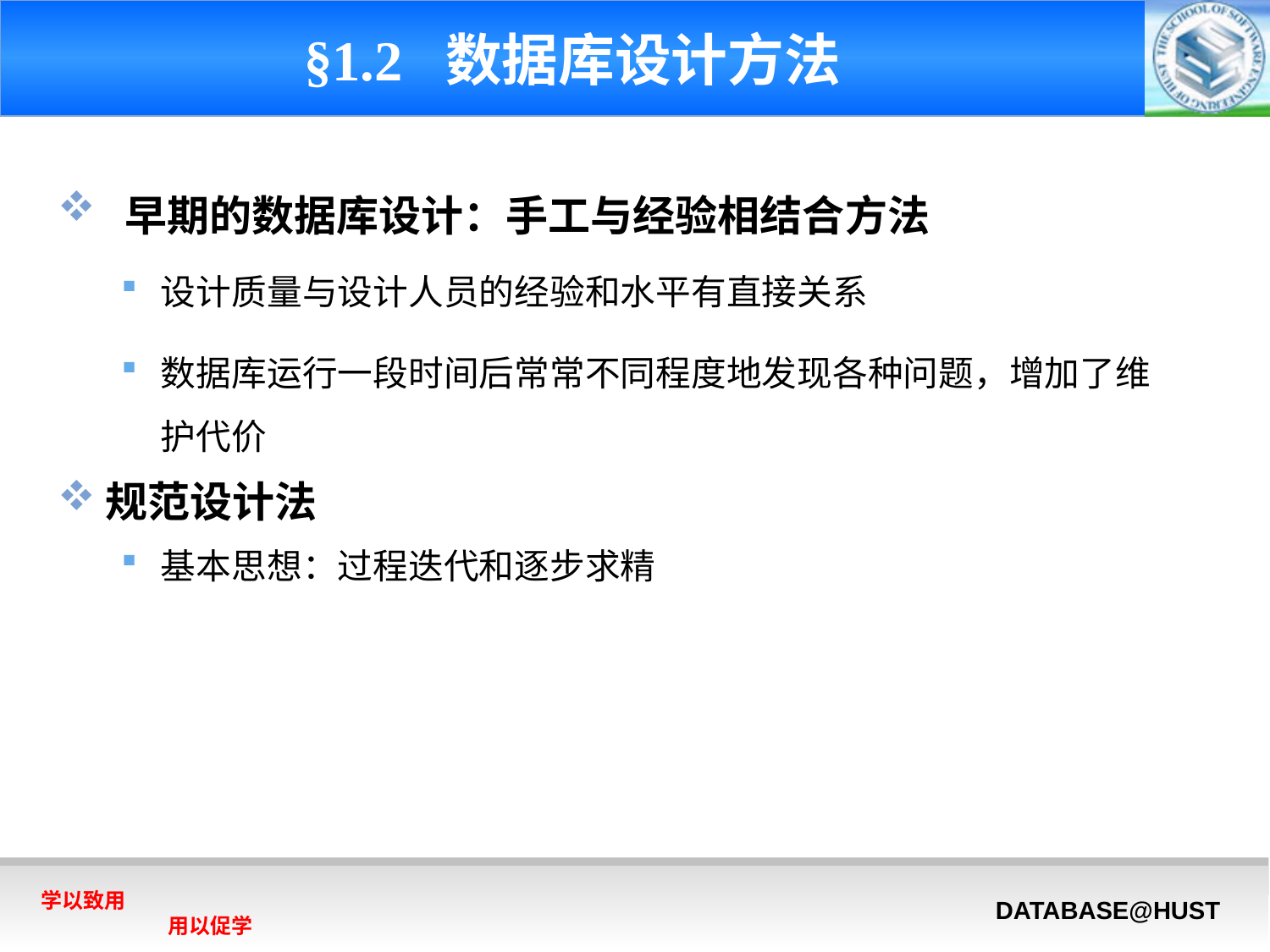

# §1.2  数据库设计方法
 早期的数据库设计：手工与经验相结合方法
设计质量与设计人员的经验和水平有直接关系
数据库运行一段时间后常常不同程度地发现各种问题，增加了维护代价
规范设计法
基本思想：过程迭代和逐步求精